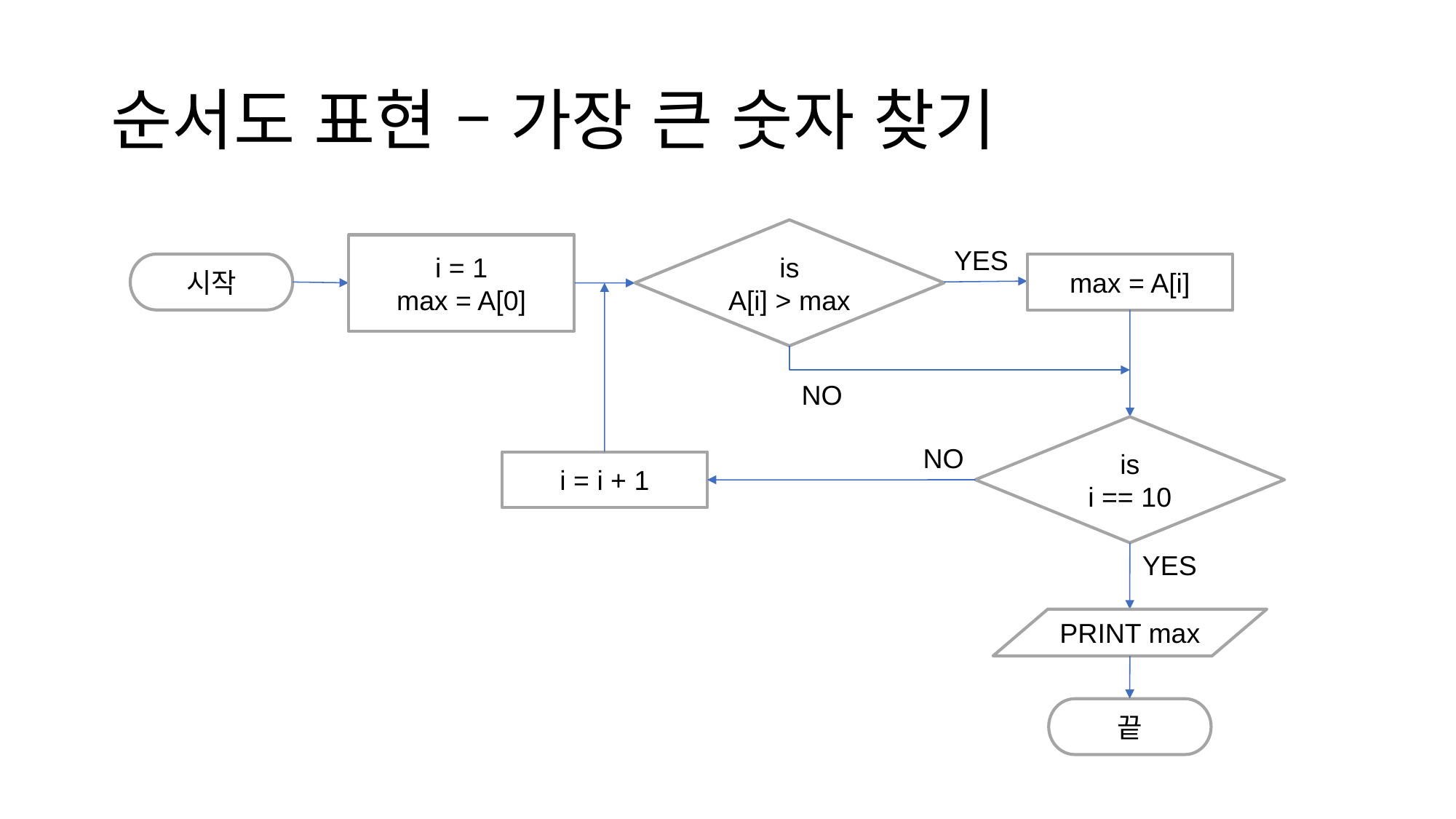

순서도 표현 – 가장 큰 숫자 찾기

is
A[i] > max
i = 1
max = A[0]
YES
시작
max = A[i]

NO
is
i == 10
NO
i = i + 1

YES
PRINT max

끝